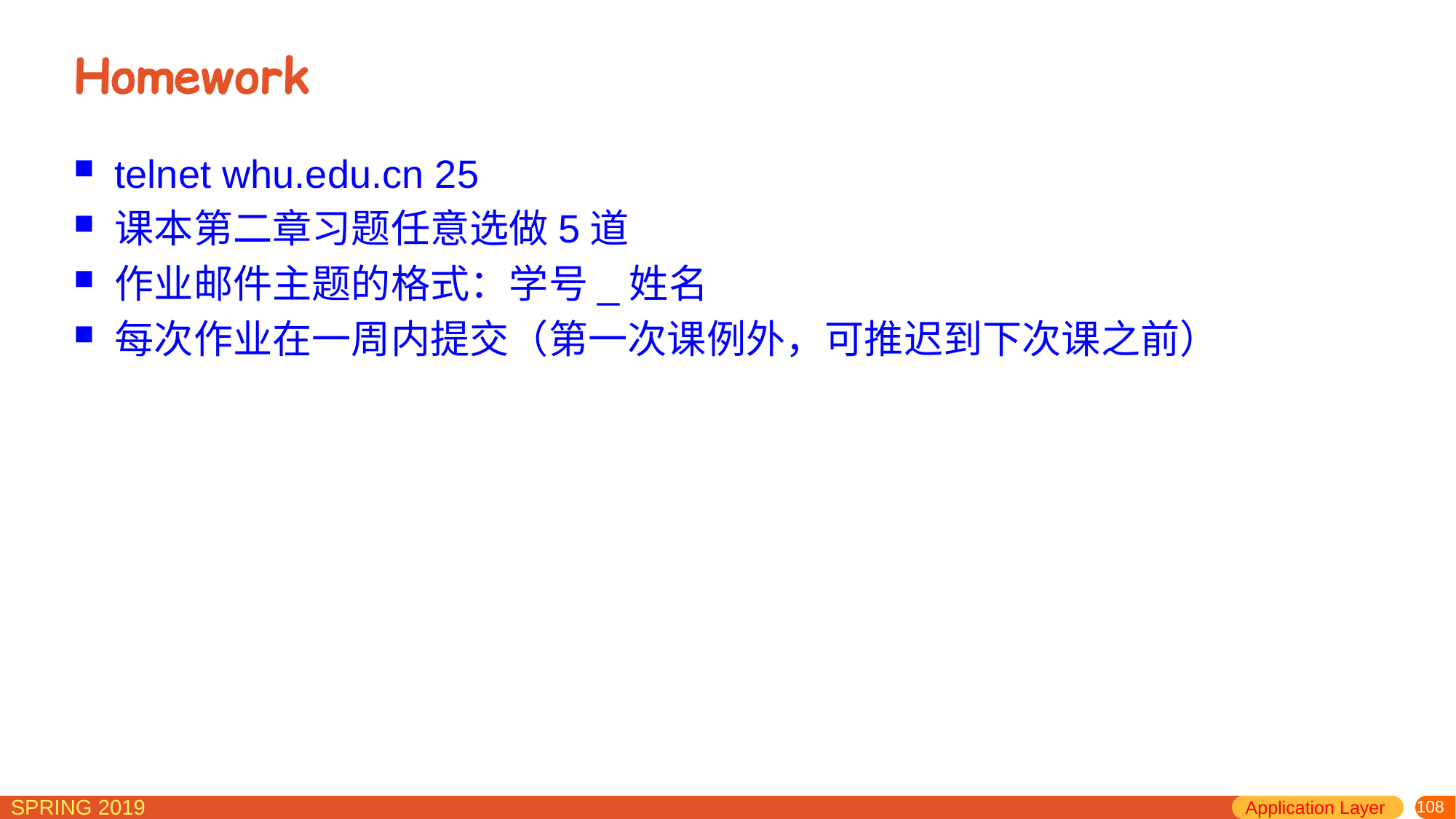

# Homework
telnet whu.edu.cn 25
课本第二章习题任意选做5道
作业邮件主题的格式：学号_姓名
每次作业在一周内提交（第一次课例外，可推迟到下次课之前）

Application Layer